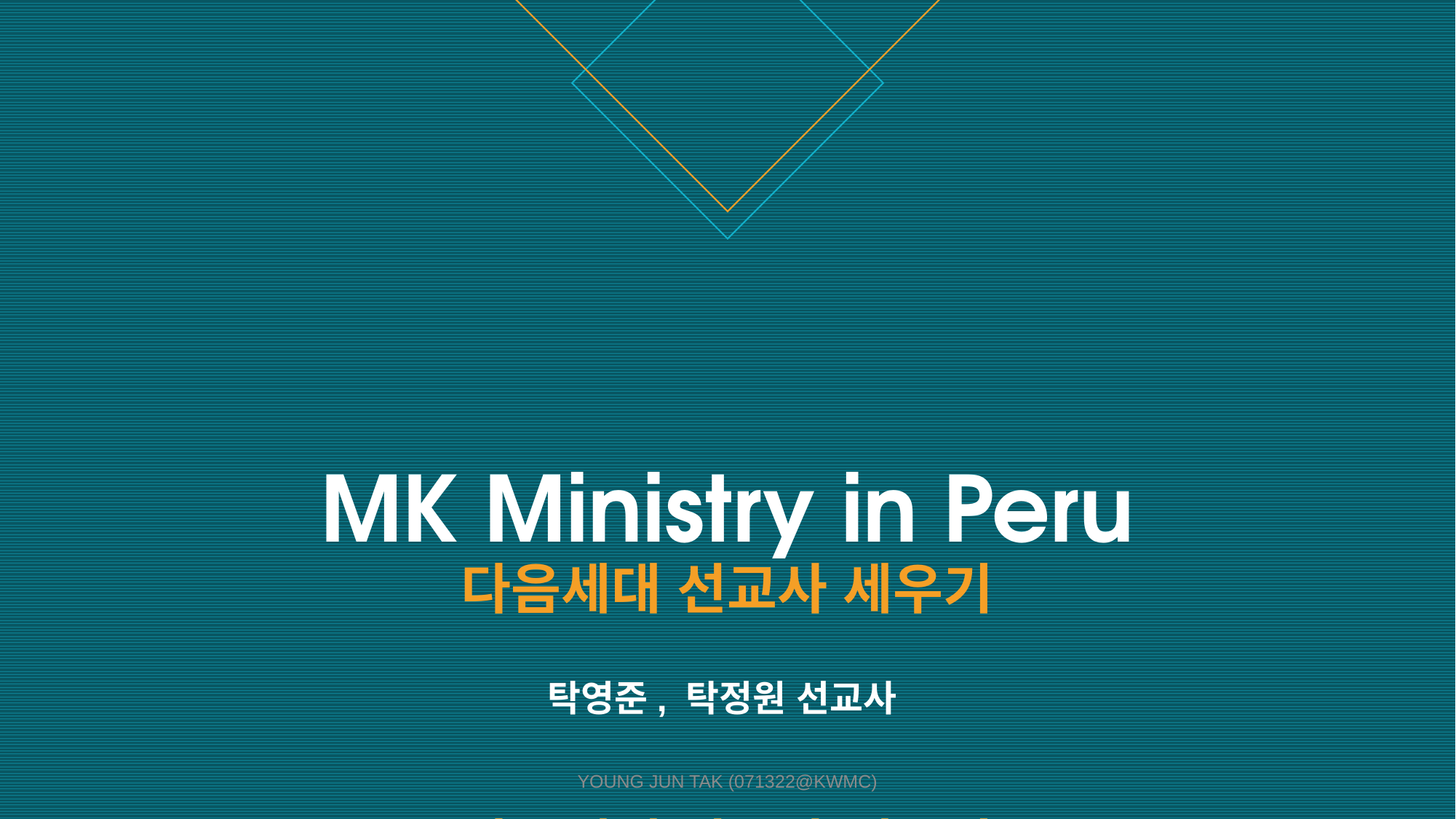

# MK Ministry in Peru 다음세대 선교사 세우기 탁영준, 탁정원 선교사 (다음세대 선교사 세우기)
YOUNG JUN TAK (071322@KWMC)